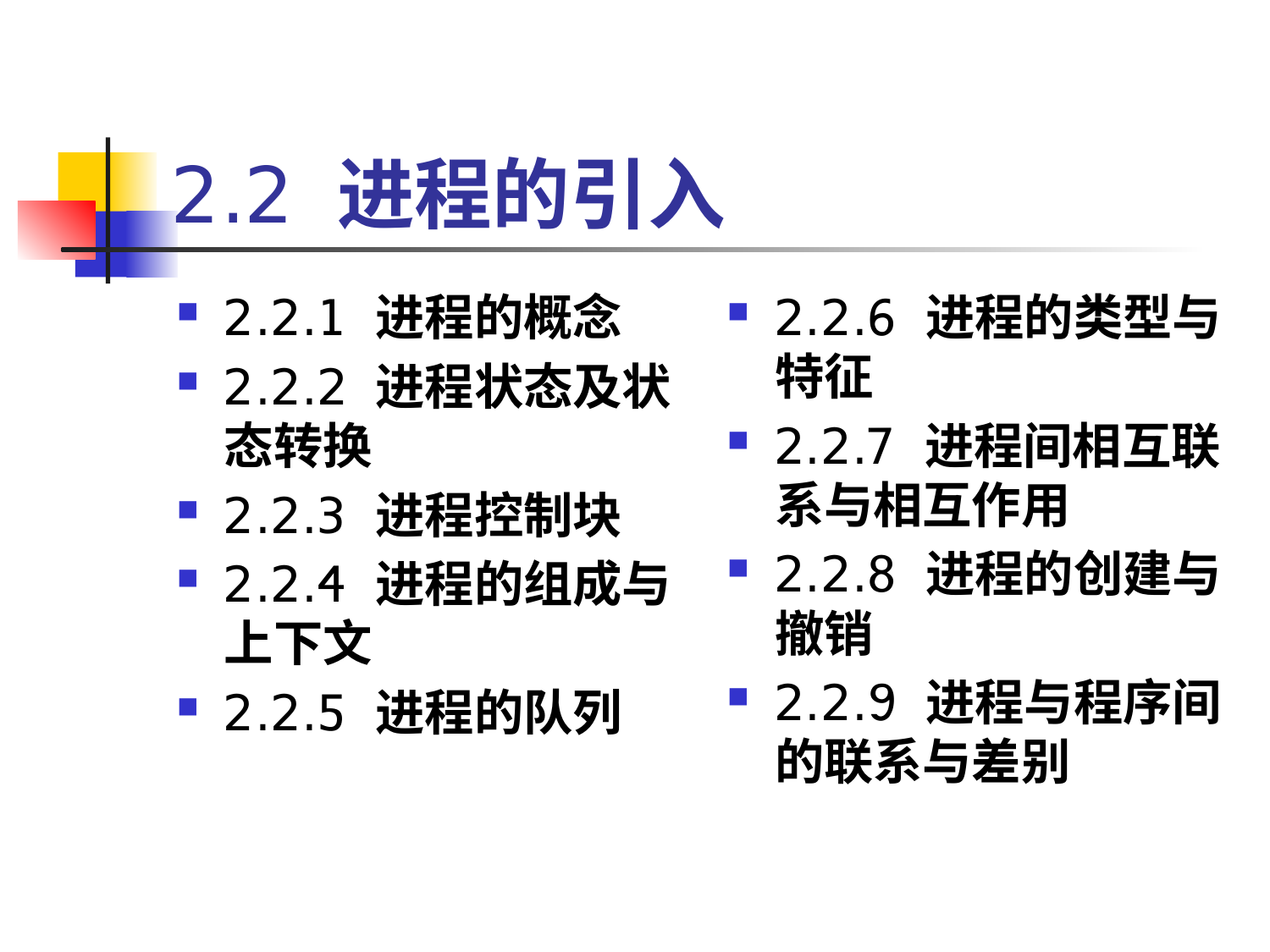

# 2.2 进程的引入
2.2.1 进程的概念
2.2.2 进程状态及状态转换
2.2.3 进程控制块
2.2.4 进程的组成与上下文
2.2.5 进程的队列

2.2.6 进程的类型与特征
2.2.7 进程间相互联系与相互作用
2.2.8 进程的创建与撤销
2.2.9 进程与程序间的联系与差别